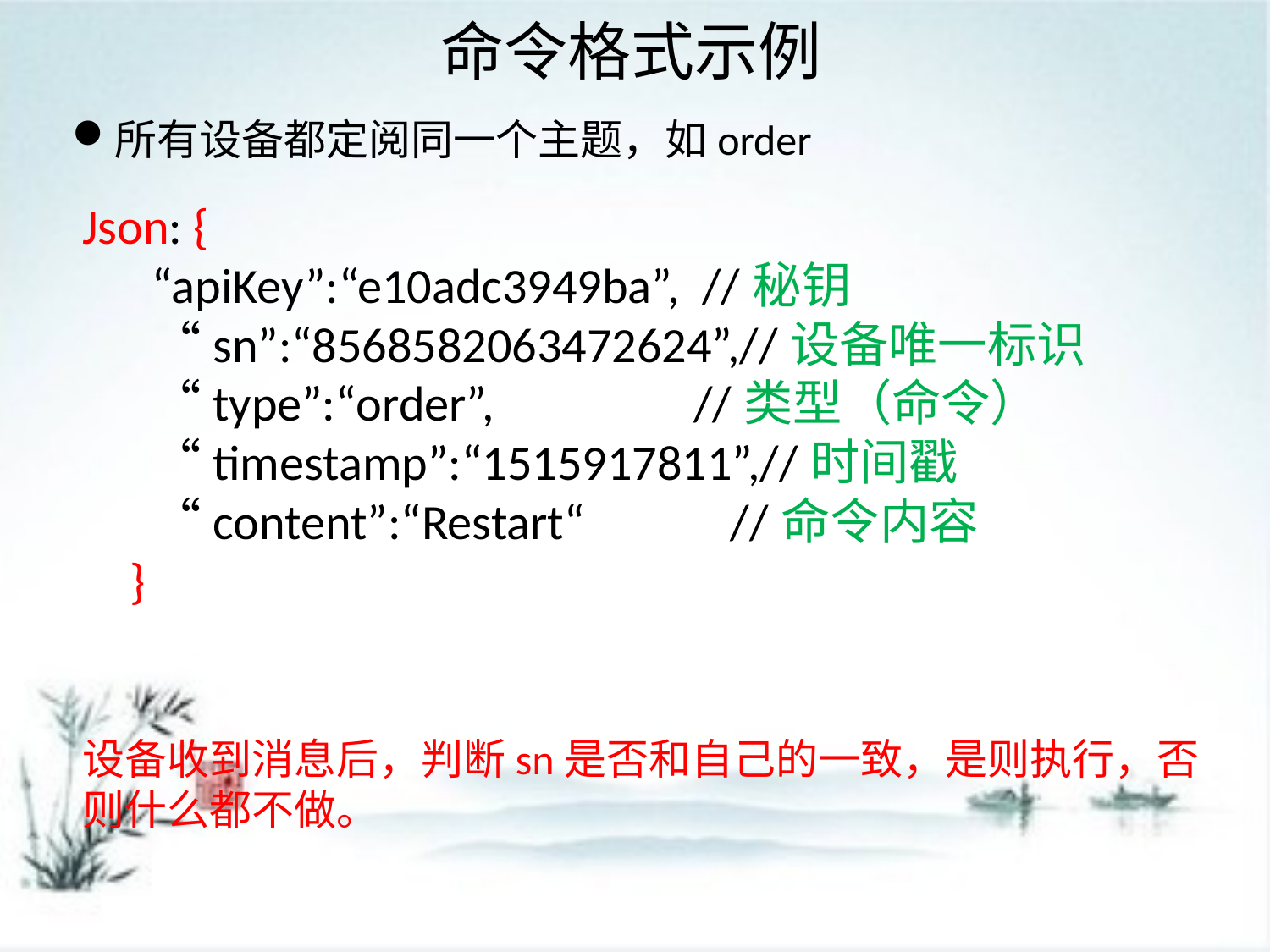

命令格式示例
所有设备都定阅同一个主题，如order
Json: {
  “apiKey”:“e10adc3949ba”,  //秘钥
  “sn”:“8568582063472624”,//设备唯一标识
  “type”:“order”,		     //类型（命令）
  “timestamp”:“1515917811”,//时间戳
  “content”:“Restart“             //命令内容
}

# 设备收到消息后，判断sn是否和自己的一致，是则执行，否则什么都不做。